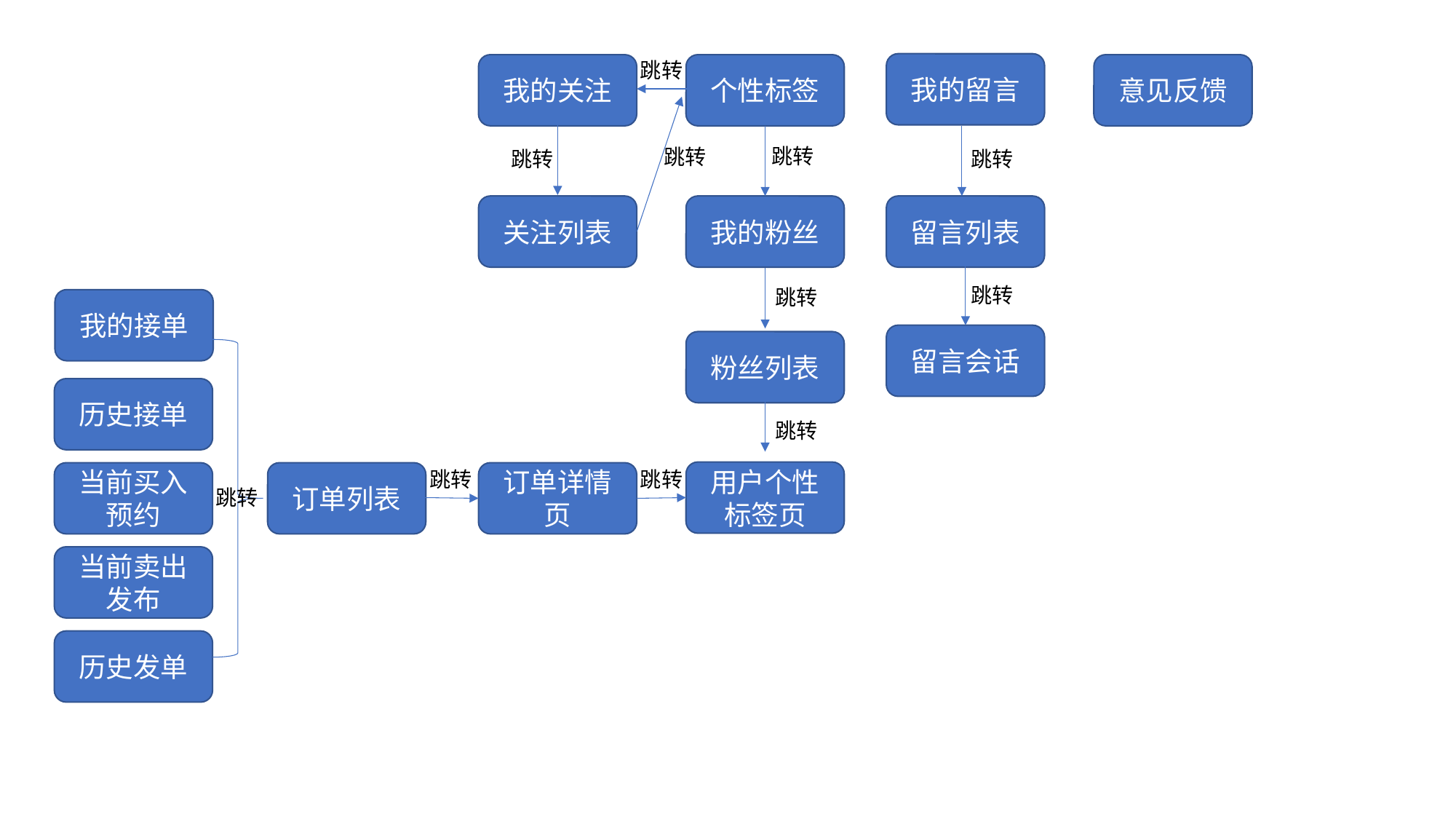

跳转
我的留言
我的关注
个性标签
意见反馈
跳转
跳转
跳转
跳转
留言列表
关注列表
我的粉丝
跳转
跳转
我的接单
留言会话
粉丝列表

历史接单
跳转
跳转
跳转
用户个性标签页
当前买入预约
订单列表
订单详情页
跳转
当前卖出发布
历史发单